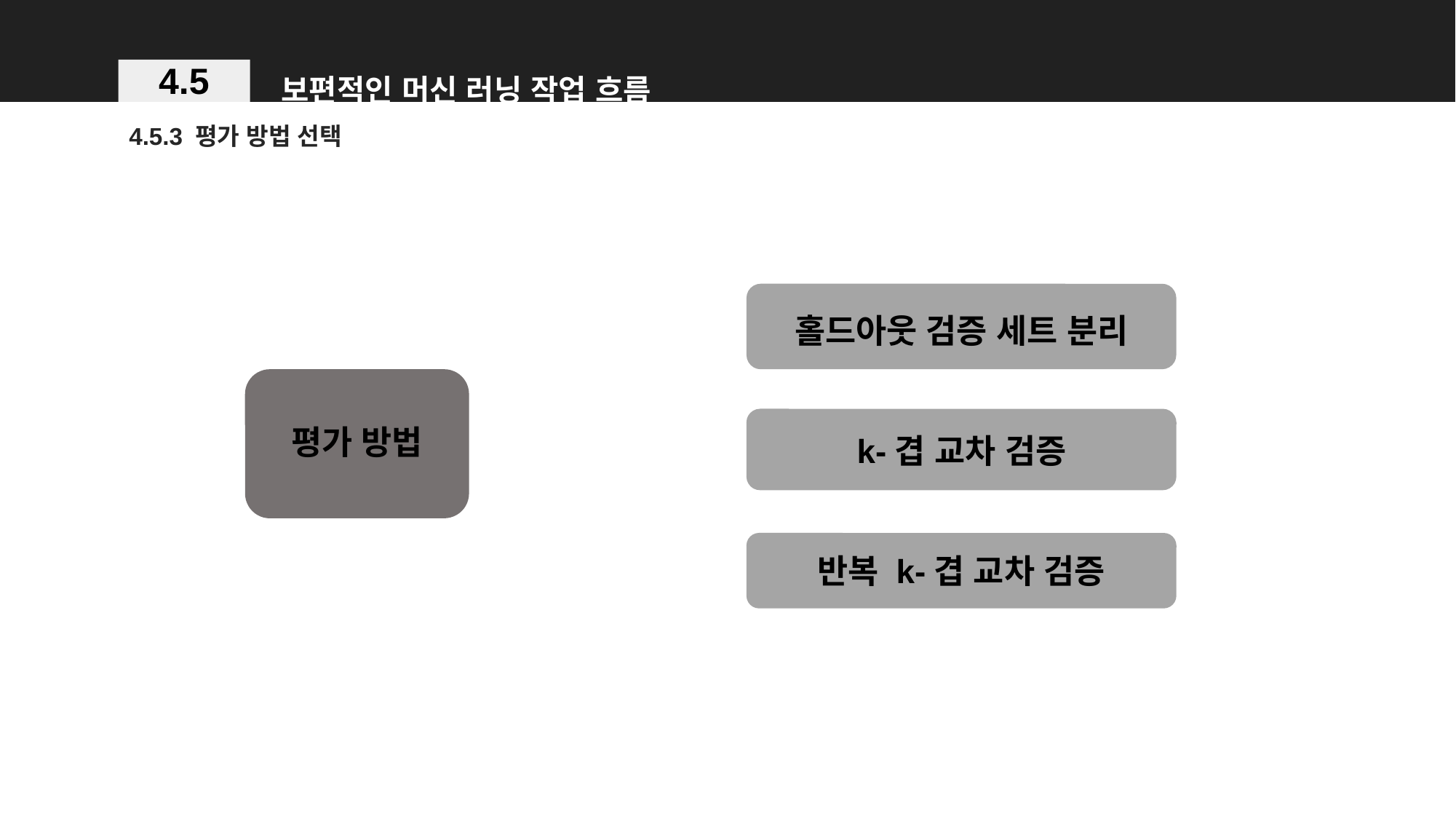

보편적인 머신 러닝 작업 흐름
4.5

4.5.3 평가 방법 선택

홀드아웃 검증 세트 분리

k-겹 교차 검증

반복 k-겹 교차 검증

평가 방법